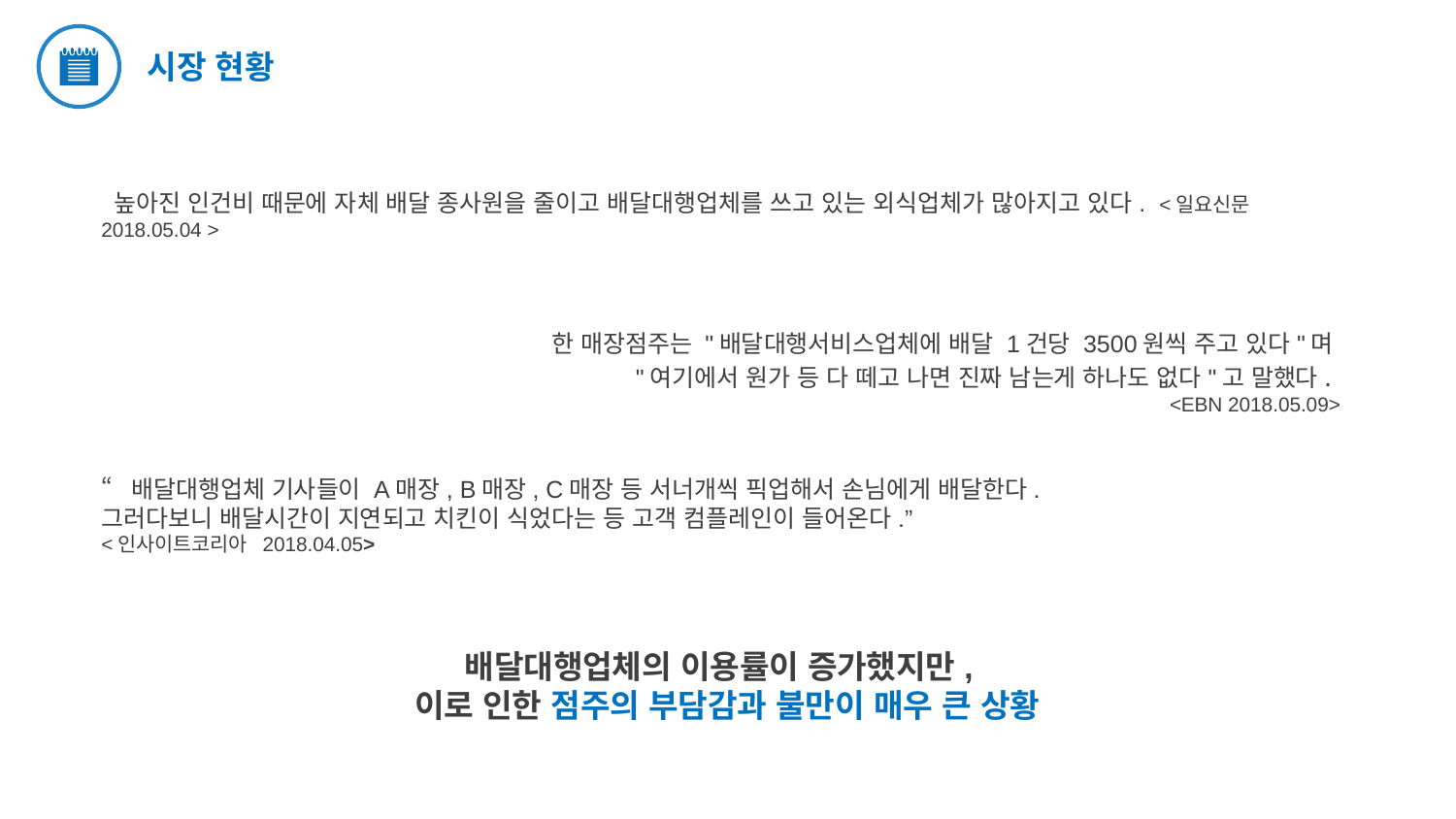

시장 현황

 높아진 인건비 때문에 자체 배달 종사원을 줄이고 배달대행업체를 쓰고 있는 외식업체가 많아지고 있다.  <일요신문 2018.05.04 >
한 매장점주는 "배달대행서비스업체에 배달 1건당 3500원씩 주고 있다"며
"여기에서 원가 등 다 떼고 나면 진짜 남는게 하나도 없다"고 말했다.
<EBN 2018.05.09>
“배달대행업체 기사들이 A매장, B매장, C매장 등 서너개씩 픽업해서 손님에게 배달한다.
그러다보니 배달시간이 지연되고 치킨이 식었다는 등 고객 컴플레인이 들어온다.”
<인사이트코리아  2018.04.05>
배달대행업체의 이용률이 증가했지만,
 이로 인한 점주의 부담감과 불만이 매우 큰 상황